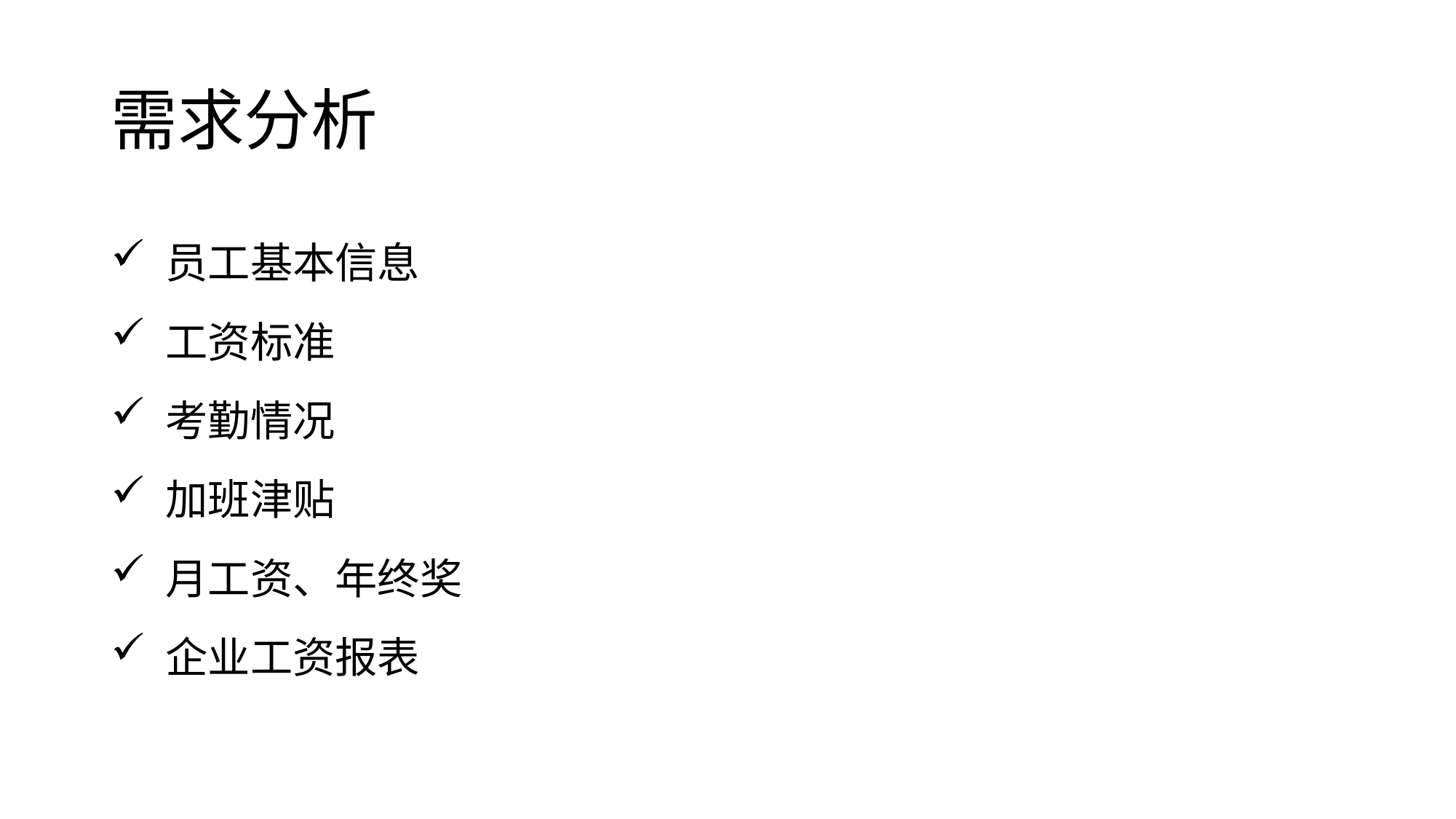

# 需求分析
 员工基本信息
 工资标准
 考勤情况
 加班津贴
 月工资、年终奖
 企业工资报表